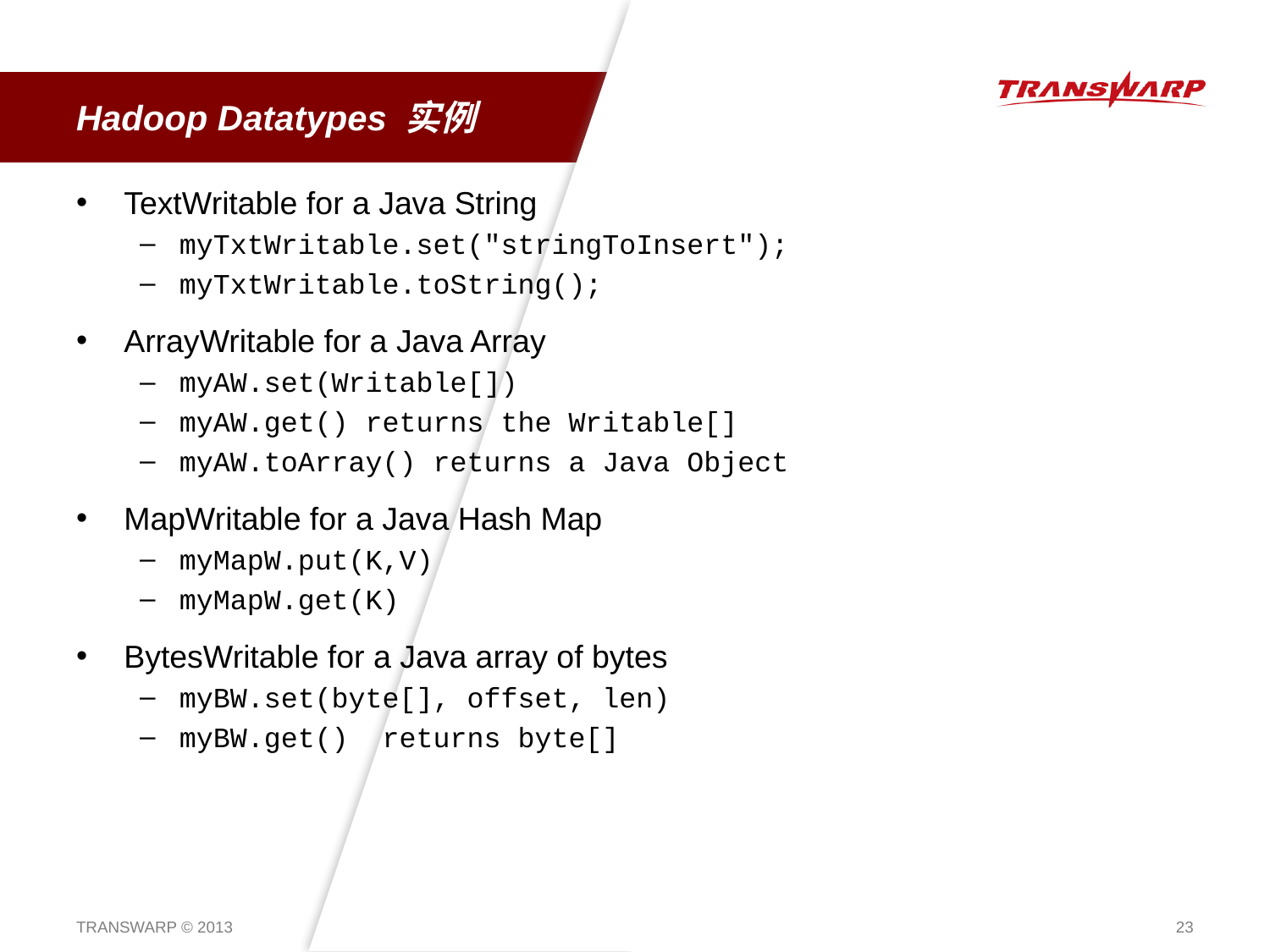

# Hadoop Datatypes 实例
TextWritable for a Java String
myTxtWritable.set("stringToInsert");
myTxtWritable.toString();
ArrayWritable for a Java Array
myAW.set(Writable[])
myAW.get() returns the Writable[]
myAW.toArray() returns a Java Object
MapWritable for a Java Hash Map
myMapW.put(K,V)
myMapW.get(K)
BytesWritable for a Java array of bytes
myBW.set(byte[], offset, len)
myBW.get()  returns byte[]
TRANSWARP © 2013
23